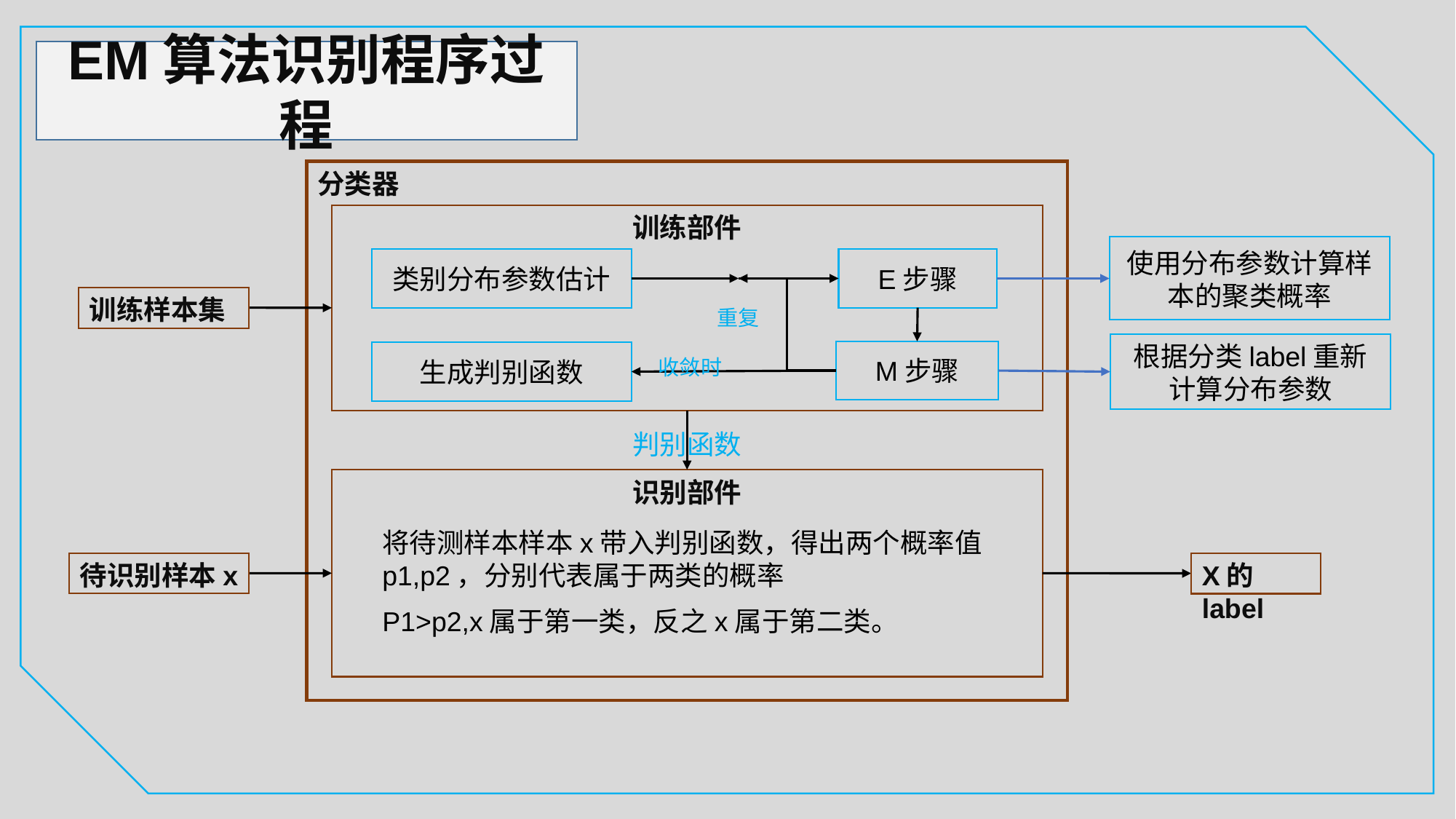

EM算法识别程序过程
分类器
训练部件
使用分布参数计算样本的聚类概率
E步骤
类别分布参数估计
训练样本集
重复
根据分类label重新计算分布参数
M步骤
生成判别函数
收敛时
判别函数
识别部件
将待测样本样本x带入判别函数，得出两个概率值p1,p2，分别代表属于两类的概率
待识别样本x
X的label
P1>p2,x属于第一类，反之x属于第二类。